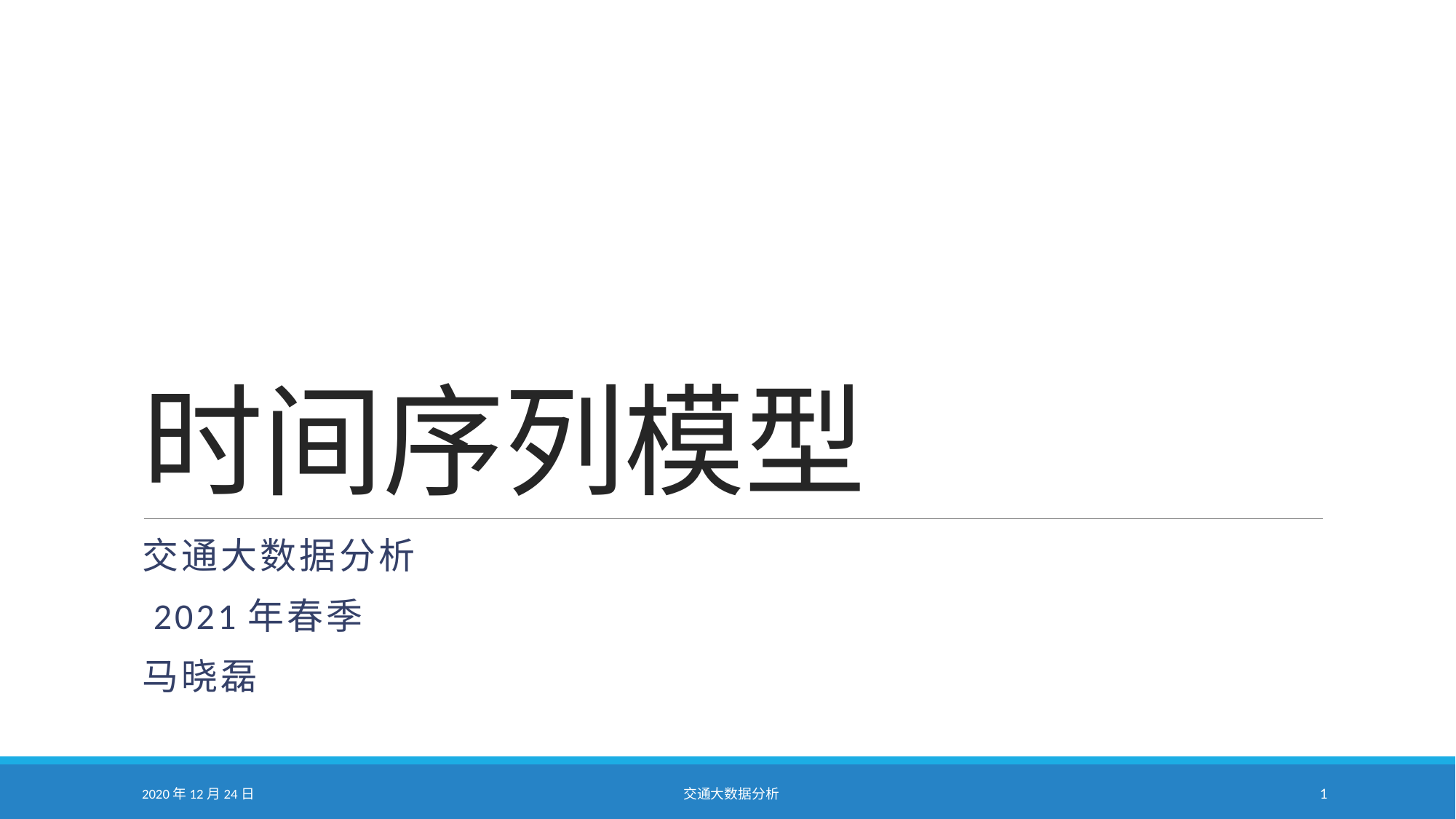

# 时间序列模型
交通大数据分析
 2021年春季
马晓磊
2020年12月24日
交通大数据分析
1